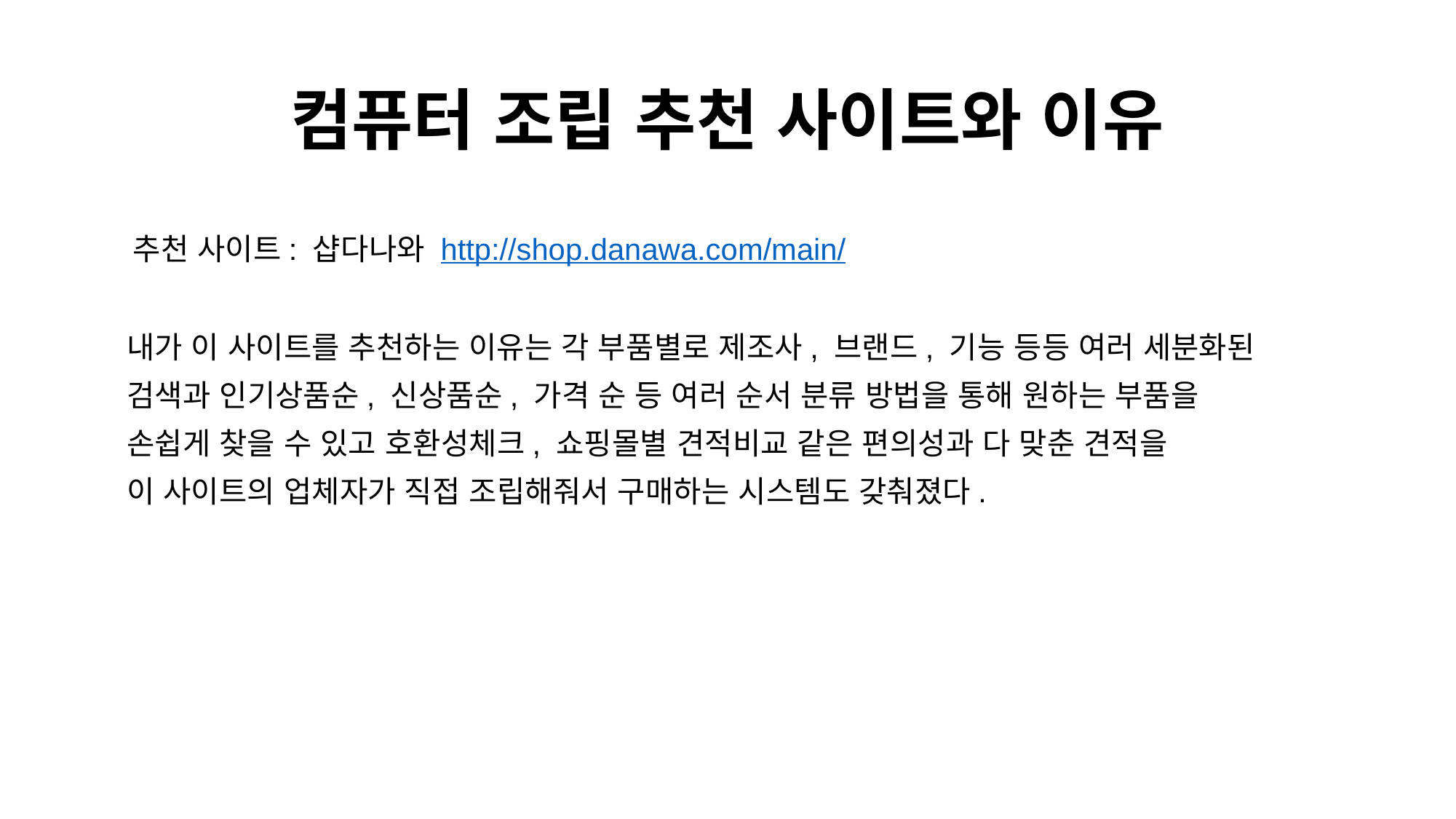

# 컴퓨터 조립 추천 사이트와 이유
 추천 사이트: 샵다나와 http://shop.danawa.com/main/

 내가 이 사이트를 추천하는 이유는 각 부품별로 제조사, 브랜드, 기능 등등 여러 세분화된
 검색과 인기상품순, 신상품순, 가격 순 등 여러 순서 분류 방법을 통해 원하는 부품을
 손쉽게 찾을 수 있고 호환성체크, 쇼핑몰별 견적비교 같은 편의성과 다 맞춘 견적을
 이 사이트의 업체자가 직접 조립해줘서 구매하는 시스템도 갖춰졌다.